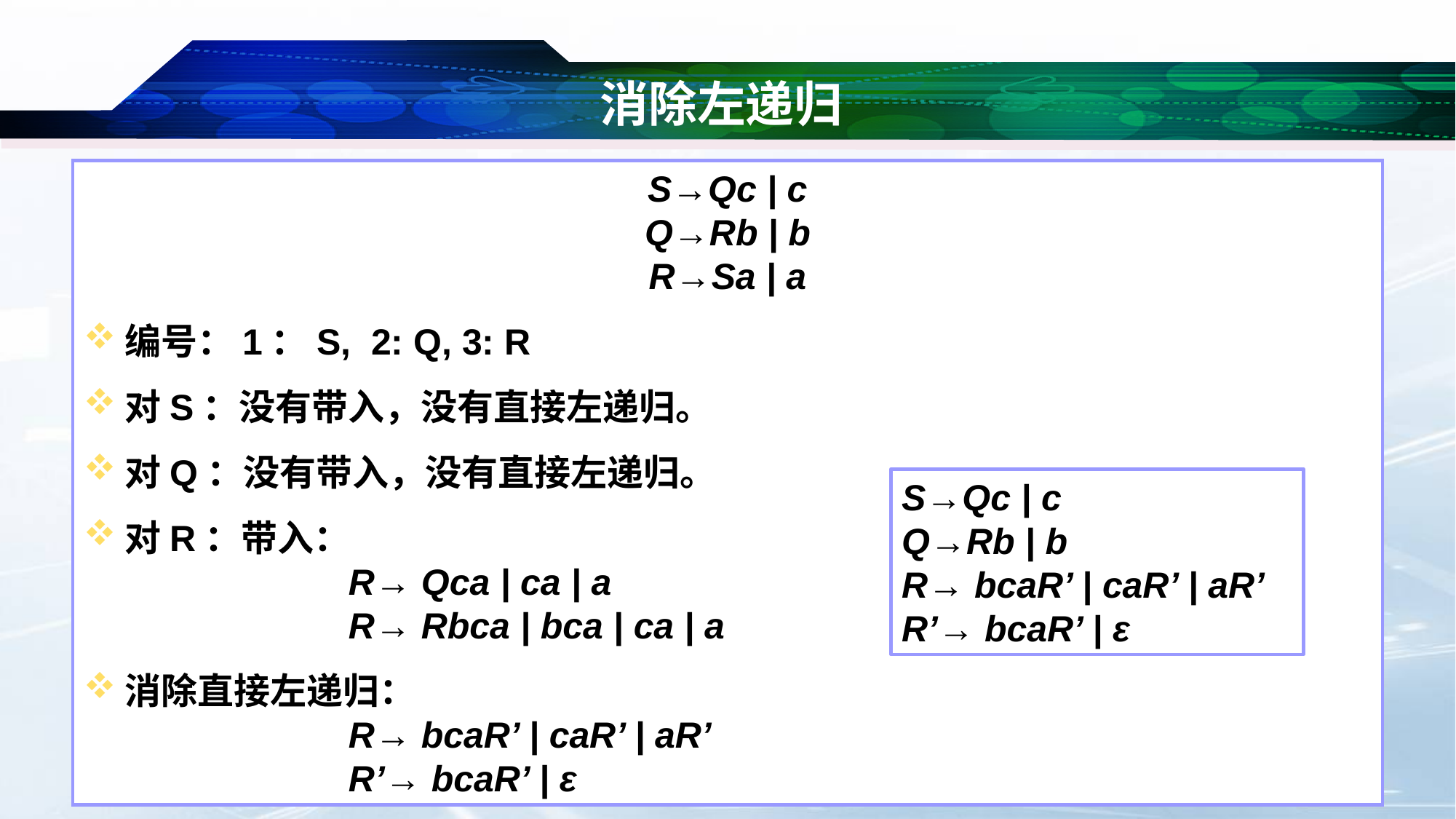

# 消除左递归
S→Qc | c
Q→Rb | b
R→Sa | a
编号：1：S,  2: Q, 3: R
对S：没有带入，没有直接左递归。
对Q：没有带入，没有直接左递归。
对R：带入：
                          R→ Qca | ca | a
                          R→ Rbca | bca | ca | a
消除直接左递归：
                          R→ bcaR’ | caR’ | aR’
                          R’→ bcaR’ | ε

S→Qc | c
Q→Rb | b
R→ bcaR’ | caR’ | aR’
R’→ bcaR’ | ε